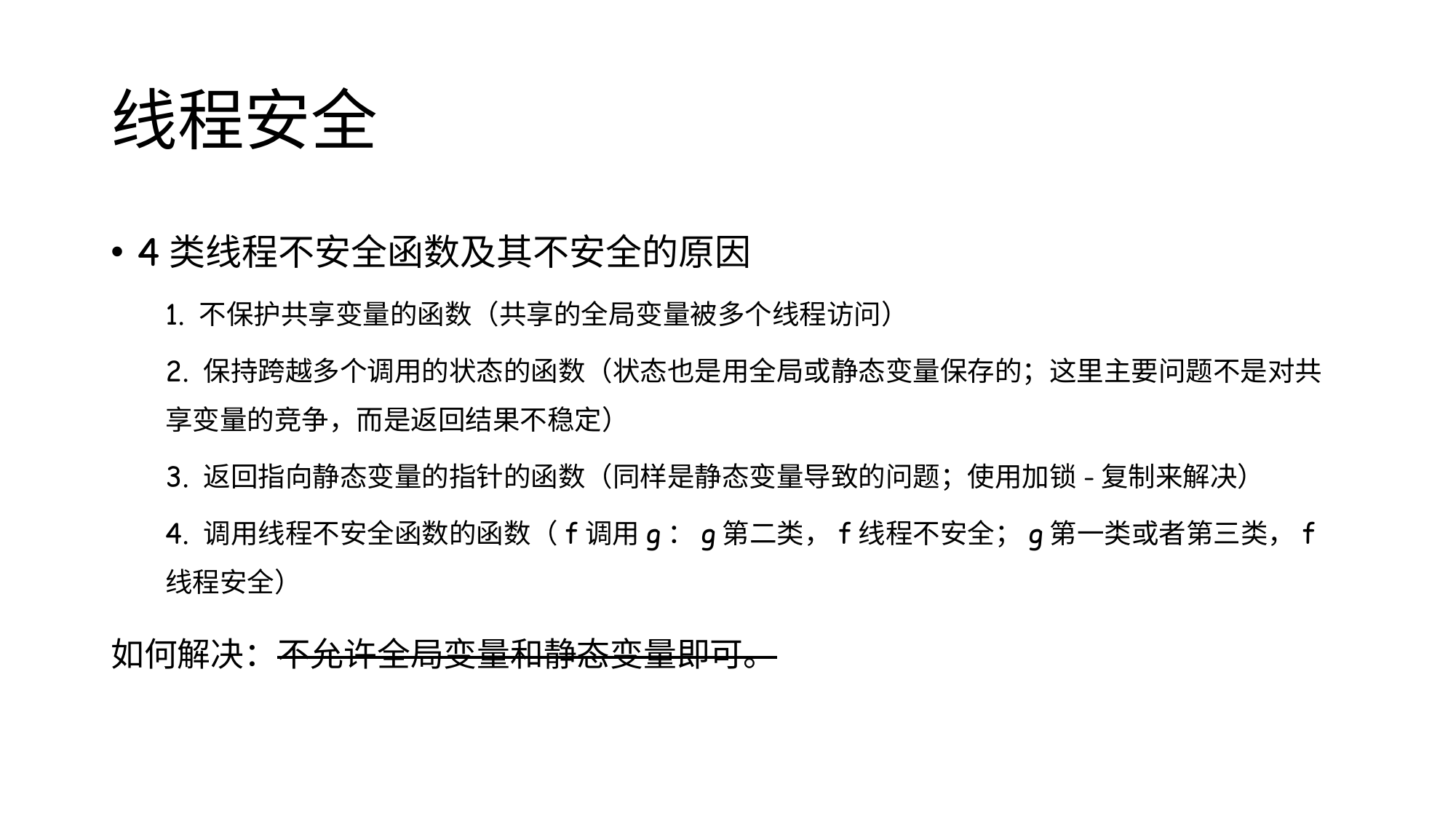

# 线程安全
4类线程不安全函数及其不安全的原因
1. 不保护共享变量的函数（共享的全局变量被多个线程访问）
2. 保持跨越多个调用的状态的函数（状态也是用全局或静态变量保存的；这里主要问题不是对共享变量的竞争，而是返回结果不稳定）
3. 返回指向静态变量的指针的函数（同样是静态变量导致的问题；使用加锁-复制来解决）
4. 调用线程不安全函数的函数（f调用g：g第二类，f线程不安全；g第一类或者第三类，f线程安全）
如何解决：不允许全局变量和静态变量即可。